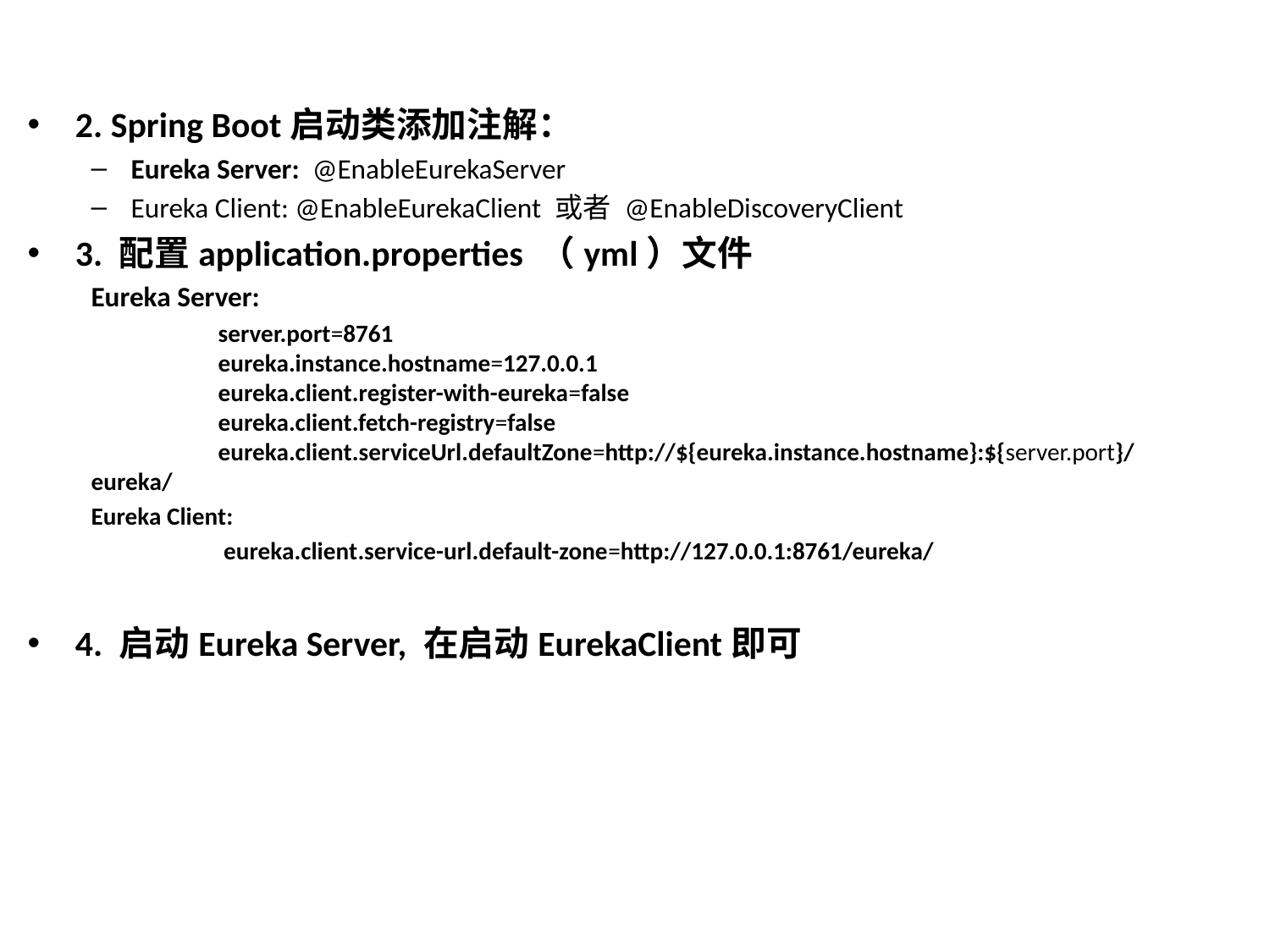

2. Spring Boot启动类添加注解：
Eureka Server:  @EnableEurekaServer
Eureka Client: @EnableEurekaClient 或者 @EnableDiscoveryClient
3. 配置application.properties （yml）文件
Eureka Server:
	server.port=8761
	eureka.instance.hostname=127.0.0.1
	eureka.client.register-with-eureka=false
	eureka.client.fetch-registry=false
	eureka.client.serviceUrl.defaultZone=http://${eureka.instance.hostname}:${server.port}/eureka/
Eureka Client:
	 eureka.client.service-url.default-zone=http://127.0.0.1:8761/eureka/

4. 启动Eureka Server, 在启动EurekaClient即可